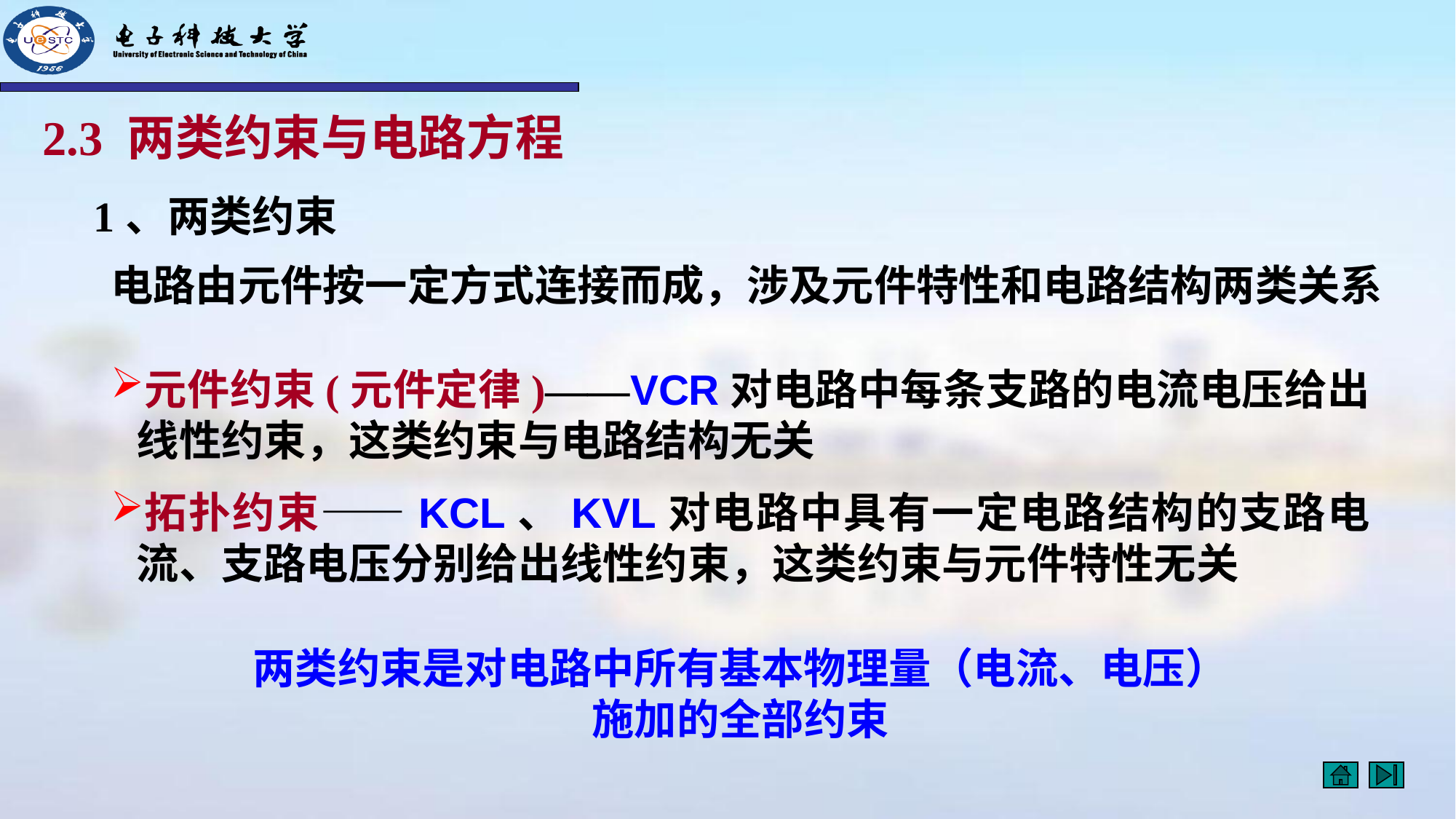

2.3 两类约束与电路方程
1、两类约束
电路由元件按一定方式连接而成，涉及元件特性和电路结构两类关系
元件约束(元件定律)——VCR对电路中每条支路的电流电压给出线性约束，这类约束与电路结构无关
拓扑约束——KCL、KVL对电路中具有一定电路结构的支路电流、支路电压分别给出线性约束，这类约束与元件特性无关
两类约束是对电路中所有基本物理量（电流、电压）施加的全部约束